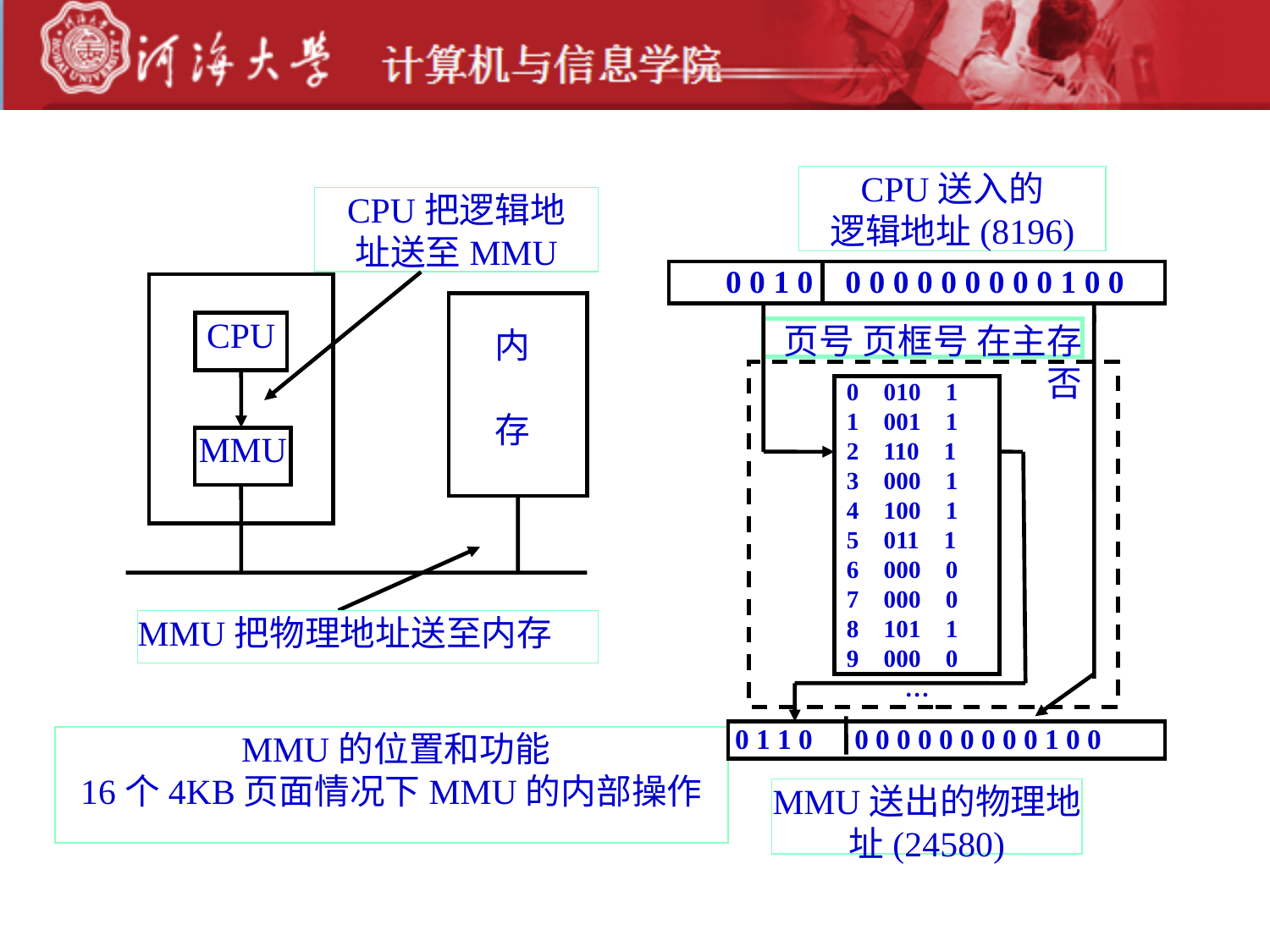

CPU送入的
逻辑地址(8196)
CPU把逻辑地
址送至MMU
  0 0 1 0    0 0 0 0 0 0 0 0 0 1 0 0

CPU

页号 页框号 在主存否
内

存

  0    010    1
  1    001    1
  2    110    1
  3    000    1
  4    100    1
  5    011    1
  6    000    0
  7    000    0
  8    101    1
  9    000    0
…
MMU

MMU把物理地址送至内存

 0 1 1 0      0 0 0 0 0 0 0 0 0 1 0 0
 MMU的位置和功能
16个4KB页面情况下MMU的内部操作
MMU送出的物理地址(24580)